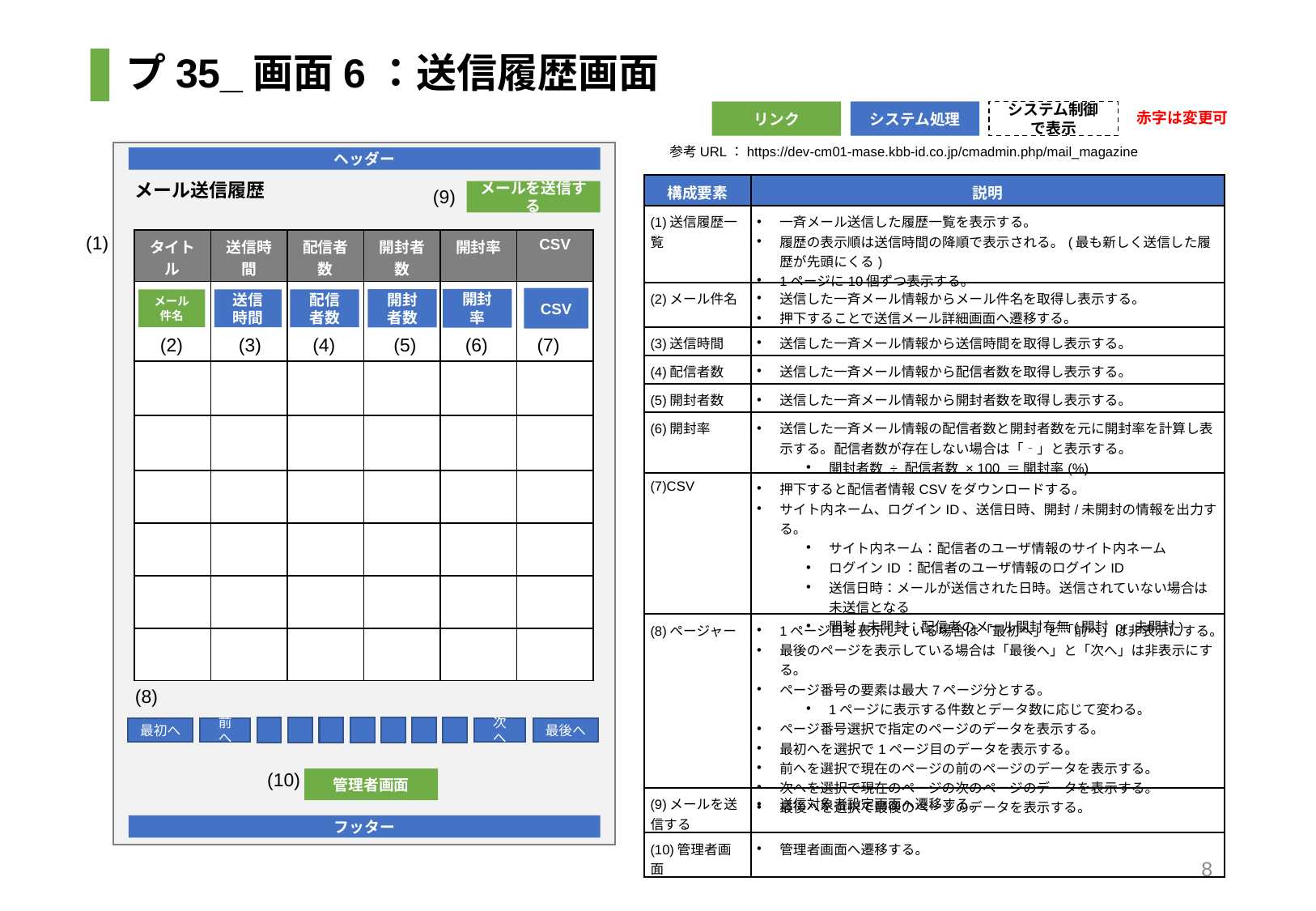

# プ35_画面6：送信履歴画面
赤字は変更可
リンク
システム処理
システム制御で表示
参考URL：https://dev-cm01-mase.kbb-id.co.jp/cmadmin.php/mail_magazine

ヘッダー
メール送信履歴
| 構成要素 | 説明 |
| --- | --- |
| (1)送信履歴一覧 | 一斉メール送信した履歴一覧を表示する。 履歴の表示順は送信時間の降順で表示される。(最も新しく送信した履歴が先頭にくる) 1ページに10個ずつ表示する。 |
| (2)メール件名 | 送信した一斉メール情報からメール件名を取得し表示する。 押下することで送信メール詳細画面へ遷移する。 |
| (3)送信時間 | 送信した一斉メール情報から送信時間を取得し表示する。 |
| (4)配信者数 | 送信した一斉メール情報から配信者数を取得し表示する。 |
| (5)開封者数 | 送信した一斉メール情報から開封者数を取得し表示する。 |
| (6)開封率 | 送信した一斉メール情報の配信者数と開封者数を元に開封率を計算し表示する。配信者数が存在しない場合は「‐」と表示する。 開封者数 ÷ 配信者数 × 100 ＝ 開封率(%) |
| (7)CSV | 押下すると配信者情報CSVをダウンロードする。 サイト内ネーム、ログインID、送信日時、開封/未開封の情報を出力する。 サイト内ネーム：配信者のユーザ情報のサイト内ネーム ログインID：配信者のユーザ情報のログインID 送信日時：メールが送信された日時。送信されていない場合は未送信となる 開封/未開封：配信者のメール開封有無(開封 or 未開封) |
| (8)ページャー | 1ページ目を表示している場合は「最初へ」と「前へ」は非表示にする。 最後のページを表示している場合は「最後へ」と「次へ」は非表示にする。 ページ番号の要素は最大7ページ分とする。 1ページに表示する件数とデータ数に応じて変わる。 ページ番号選択で指定のページのデータを表示する。 最初へを選択で1ページ目のデータを表示する。 前へを選択で現在のページの前のページのデータを表示する。 次へを選択で現在のページの次のページのデータを表示する。 最後へを選択で最後のページのデータを表示する。 |
| (9)メールを送信する | 送信対象者設定画面へ遷移する。 |
| (10)管理者画面 | 管理者画面へ遷移する。 |
(9)
メールを送信する
(1)
| タイトル | 送信時間 | 配信者数 | 開封者数 | 開封率 | CSV |
| --- | --- | --- | --- | --- | --- |
|  |  |  |  |  |  |
|  |  |  |  |  |  |
|  |  |  |  |  |  |
|  |  |  |  |  |  |
|  |  |  |  |  |  |
|  |  |  |  |  |  |
|  |  |  |  |  |  |
CSV
開封率
開封者数
メール
件名
送信時間
配信者数
(2)
(3)
(4)
(5)
(6)
(7)
(8)

前へ
次へ
最初へ
最後へ
(10)
管理者画面
フッター
8